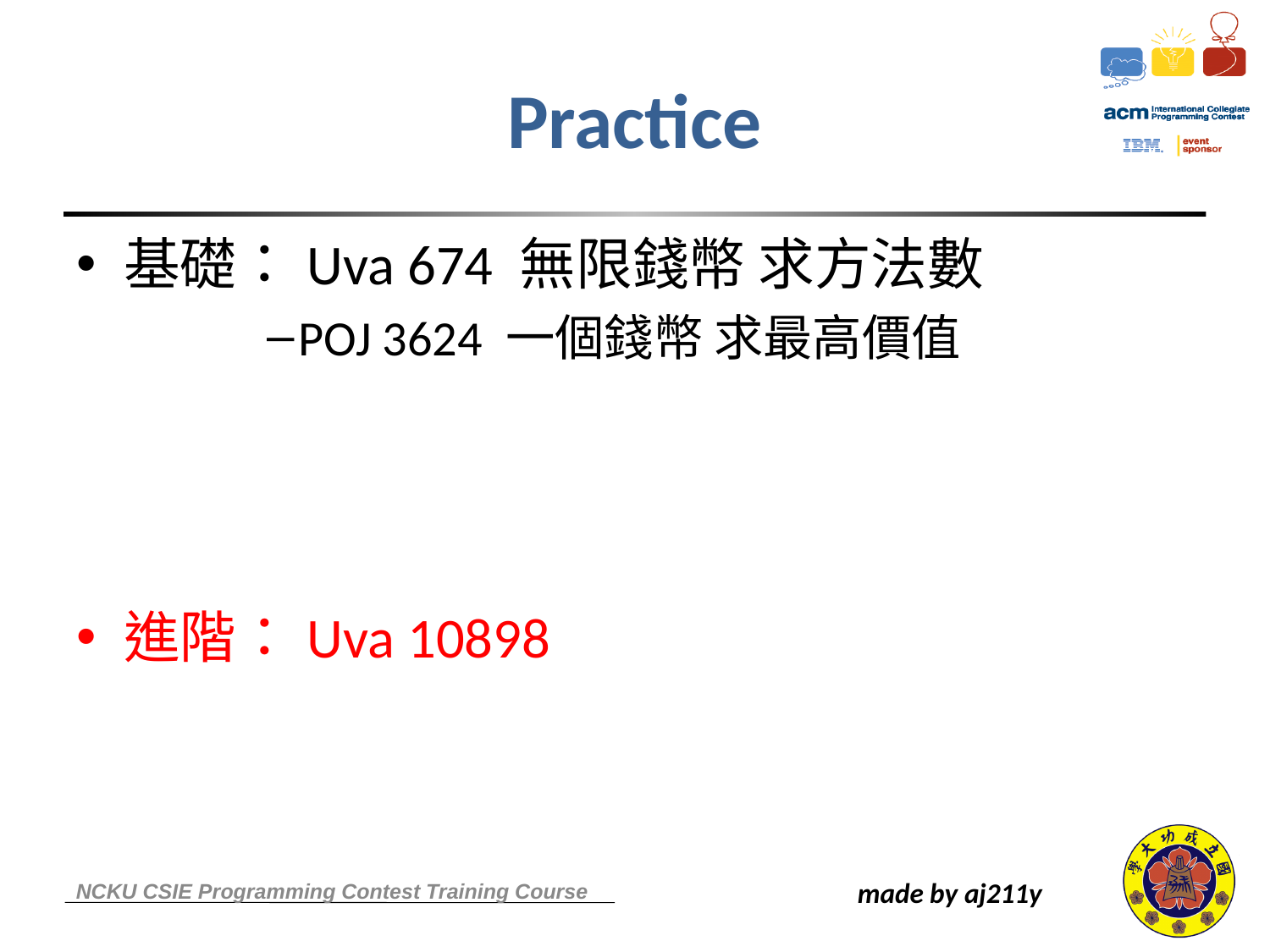

# Practice
基礎：Uva 674 無限錢幣 求方法數
POJ 3624 一個錢幣 求最高價值

進階：Uva 10898